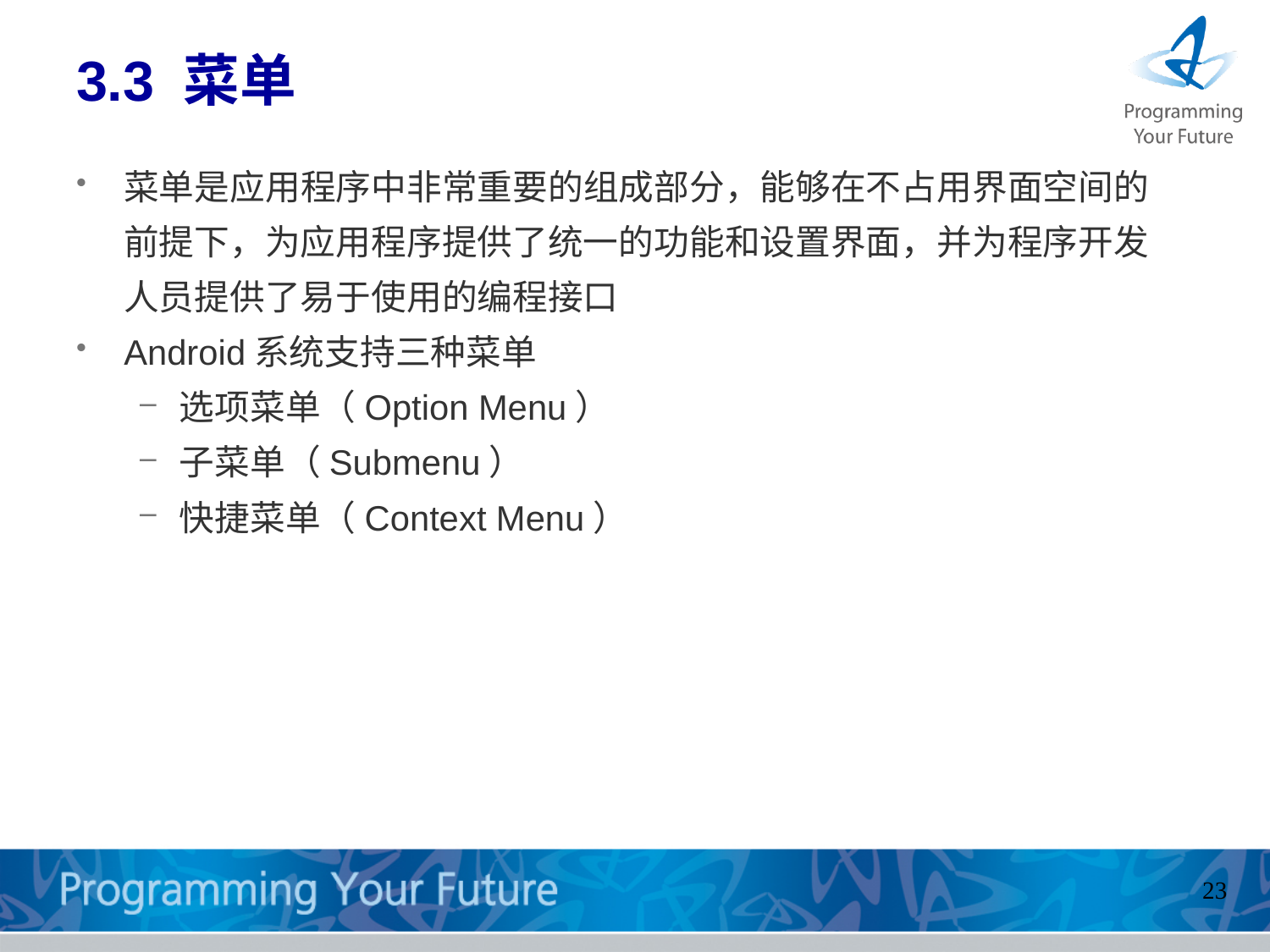

# 3.3 菜单
菜单是应用程序中非常重要的组成部分，能够在不占用界面空间的前提下，为应用程序提供了统一的功能和设置界面，并为程序开发人员提供了易于使用的编程接口
Android系统支持三种菜单
选项菜单（Option Menu）
子菜单（Submenu）
快捷菜单（Context Menu）